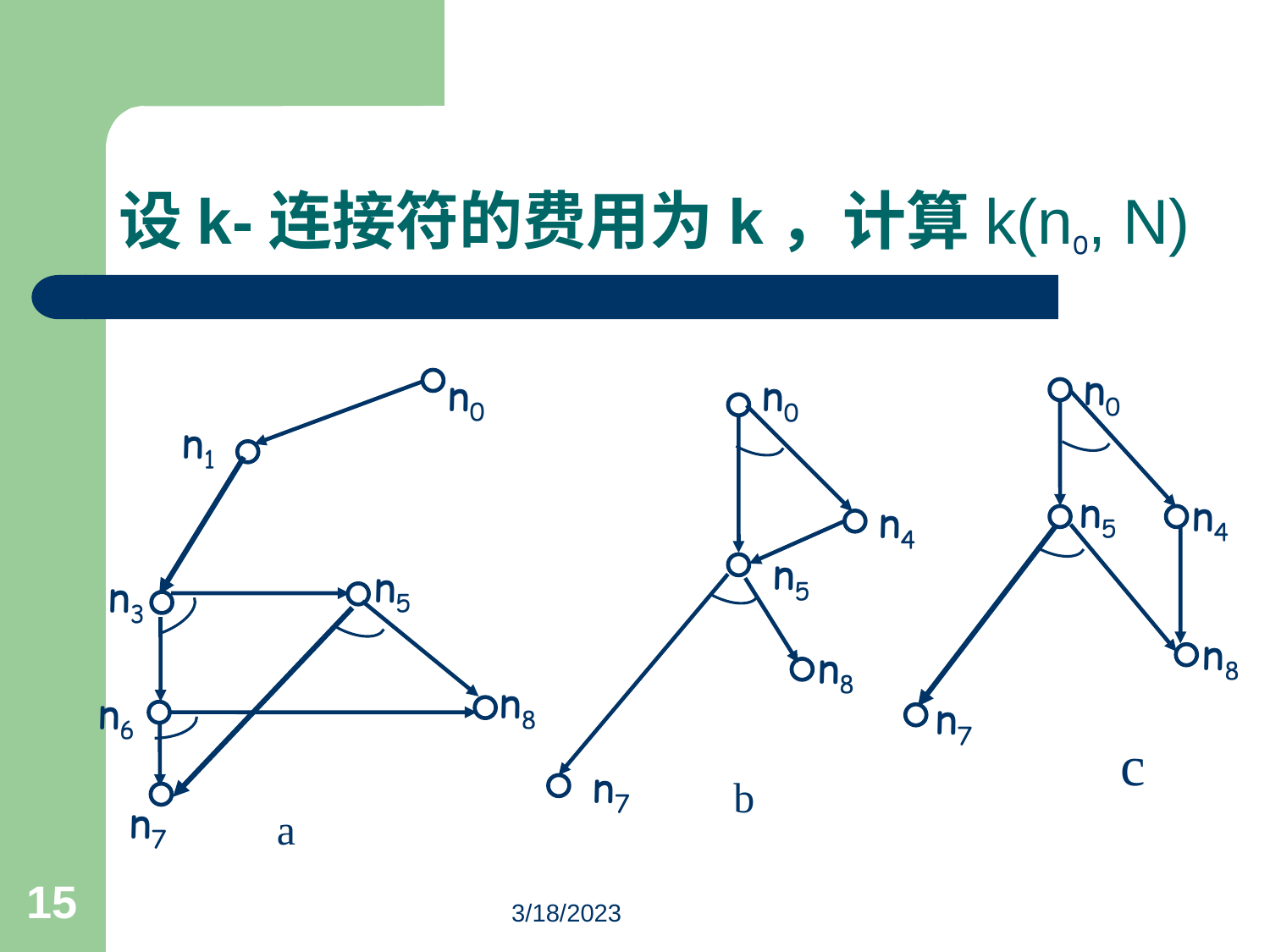

# 设k-连接符的费用为k，计算k(n0, N)

n0

n1

n5
n3

n8
n6

n7
a
n0

n5
n4

n8

n7

c
n0

n5

n8

n7
b

n4
15
3/18/2023